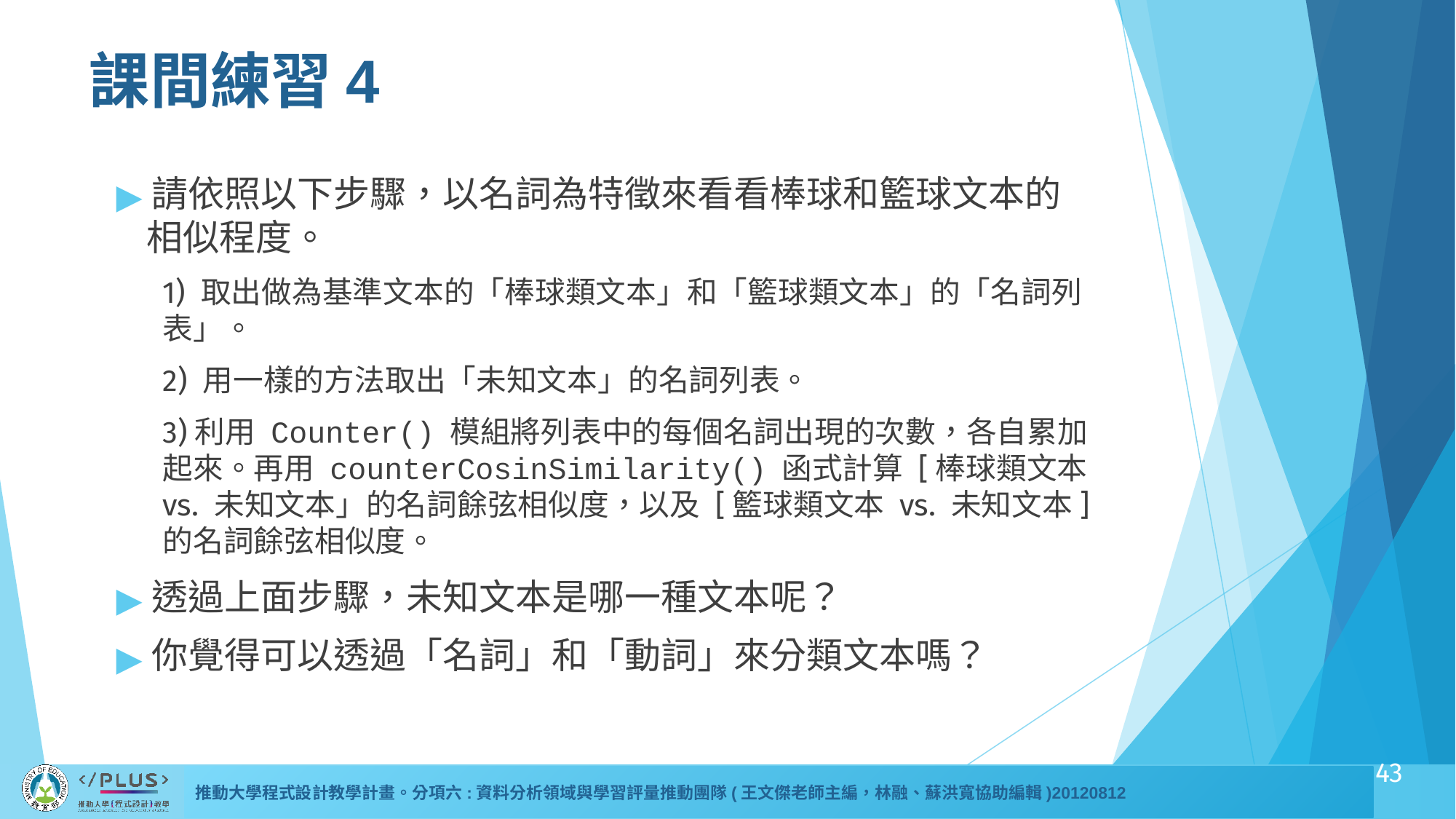

# 課間練習4
請依照以下步驟，以名詞為特徵來看看棒球和籃球文本的相似程度。
1) 取出做為基準文本的「棒球類文本」和「籃球類文本」的「名詞列表」。
2) 用一樣的方法取出「未知文本」的名詞列表。
3)利用 Counter() 模組將列表中的每個名詞出現的次數，各自累加起來。再用 counterCosinSimilarity() 函式計算 [棒球類文本 vs. 未知文本」的名詞餘弦相似度，以及 [籃球類文本 vs. 未知文本] 的名詞餘弦相似度。
透過上面步驟，未知文本是哪一種文本呢？
你覺得可以透過「名詞」和「動詞」來分類文本嗎？
43